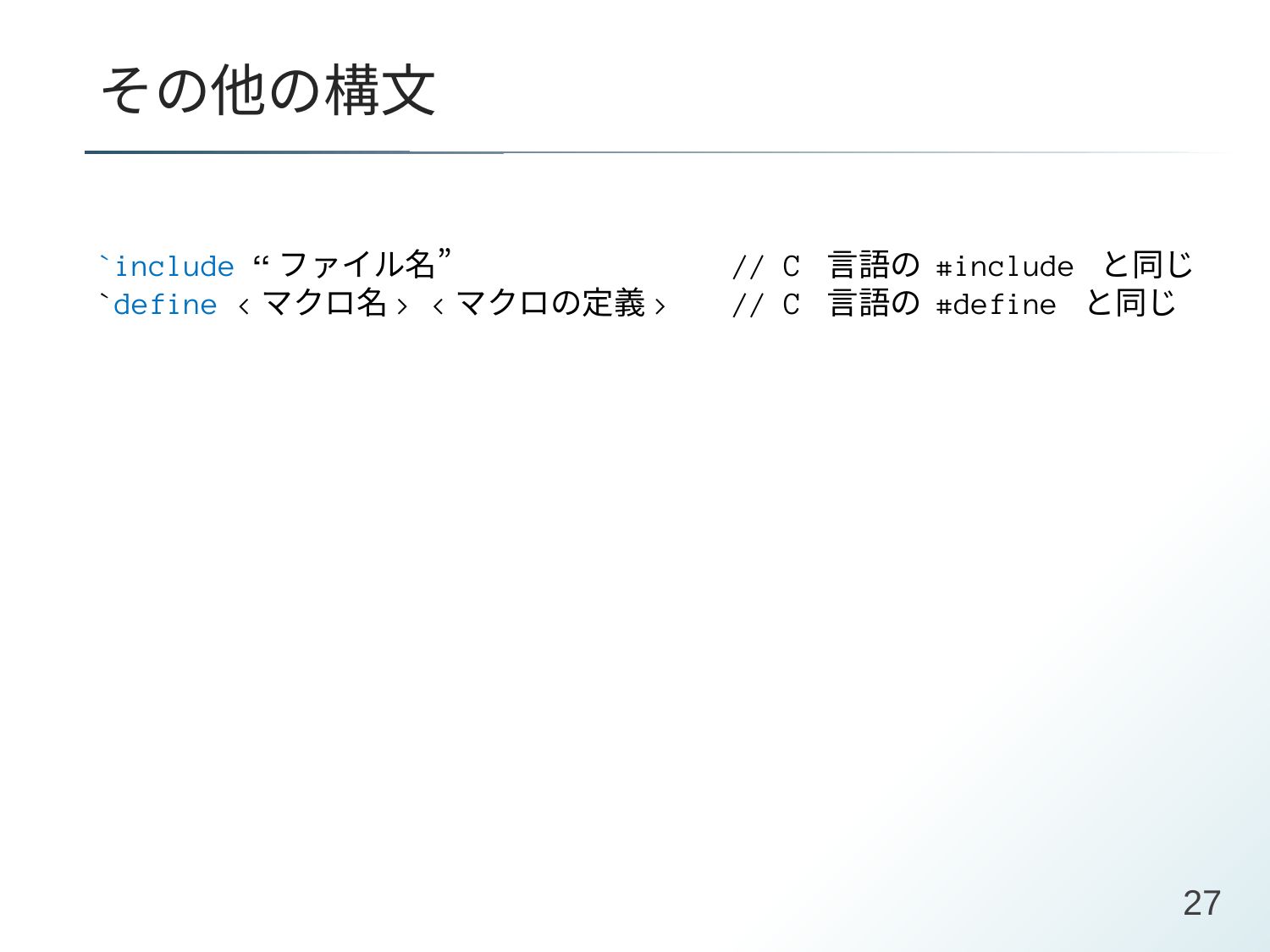

# その他の構文
`include “ファイル名”			// C 言語の #include と同じ
`define <マクロ名> <マクロの定義>	// C 言語の #define と同じ

27